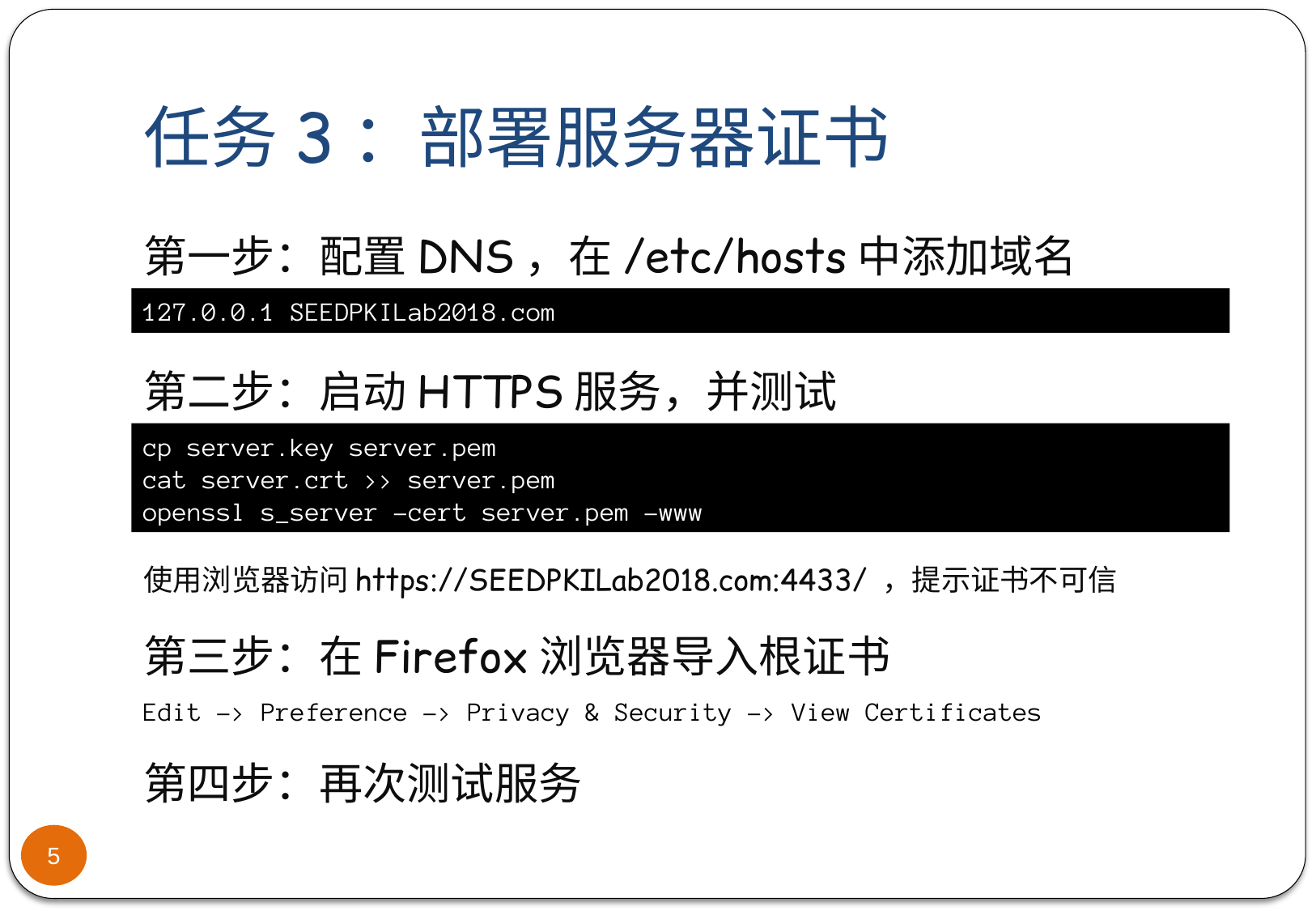

# 任务3：部署服务器证书
第一步：配置DNS，在/etc/hosts中添加域名
127.0.0.1 SEEDPKILab2018.com
第二步：启动HTTPS服务，并测试
cp server.key server.pem
cat server.crt >> server.pem
openssl s_server -cert server.pem -www
使用浏览器访问https://SEEDPKILab2018.com:4433/ ，提示证书不可信
第三步：在Firefox浏览器导入根证书
Edit -> Preference -> Privacy & Security -> View Certificates
第四步：再次测试服务
5